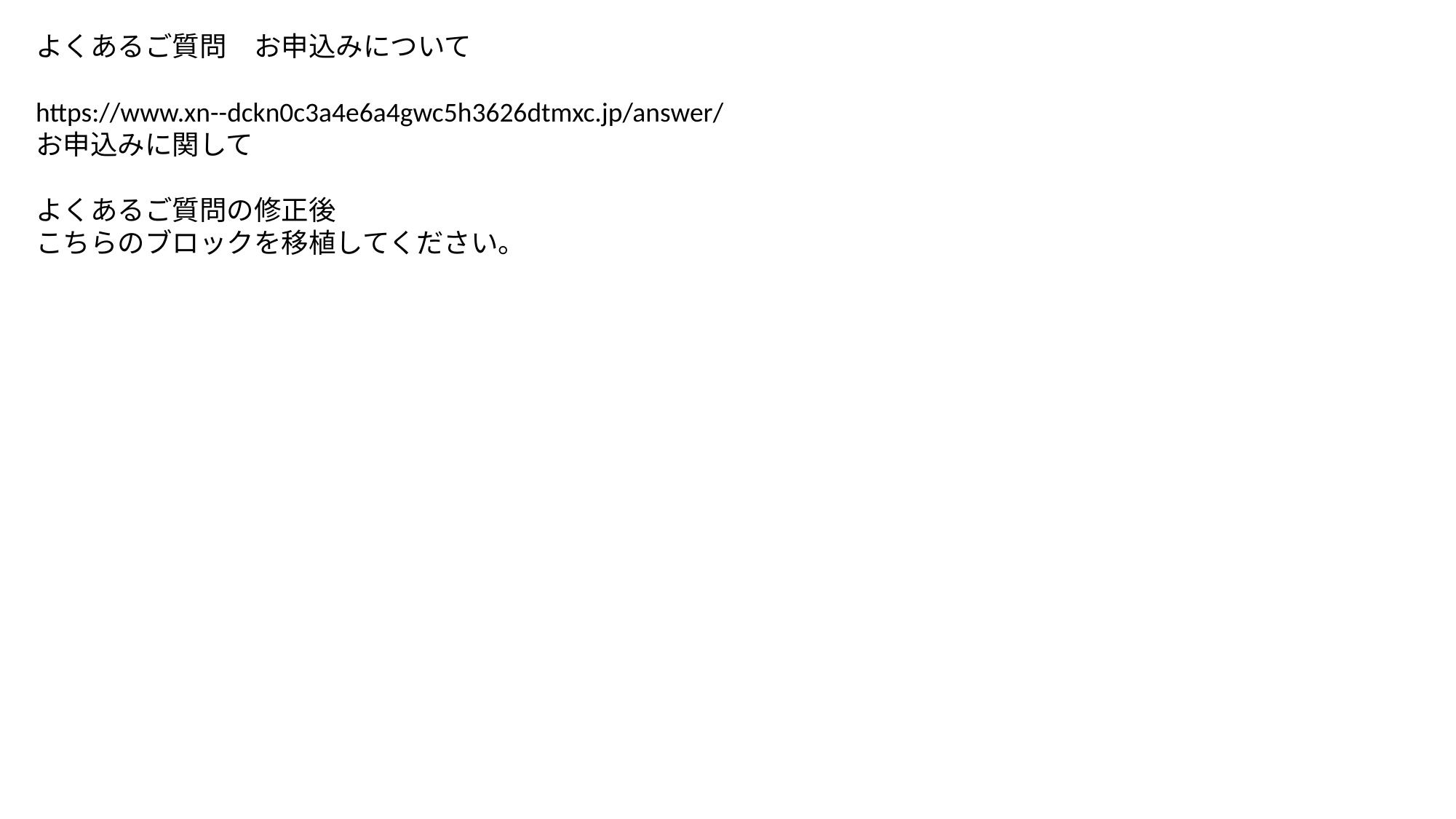

よくあるご質問　お申込みについて

https://www.xn--dckn0c3a4e6a4gwc5h3626dtmxc.jp/answer/
お申込みに関して

よくあるご質問の修正後
こちらのブロックを移植してください。